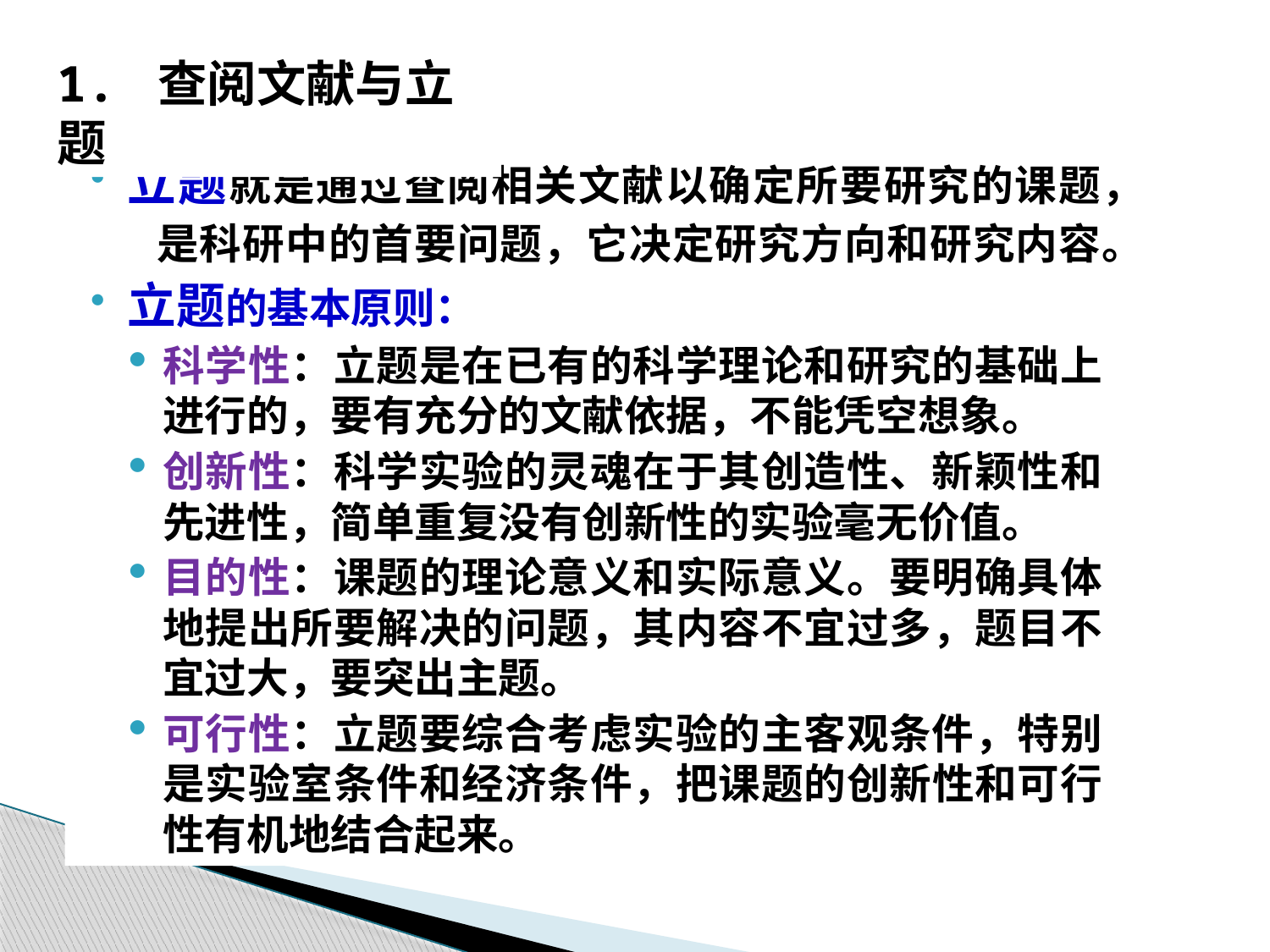

1. 查阅文献与立题
立题就是通过查阅相关文献以确定所要研究的课题，
     是科研中的首要问题，它决定研究方向和研究内容。
立题的基本原则：
科学性：立题是在已有的科学理论和研究的基础上进行的，要有充分的文献依据，不能凭空想象。
创新性：科学实验的灵魂在于其创造性、新颖性和先进性，简单重复没有创新性的实验毫无价值。
目的性：课题的理论意义和实际意义。要明确具体地提出所要解决的问题，其内容不宜过多，题目不宜过大，要突出主题。
可行性：立题要综合考虑实验的主客观条件，特别是实验室条件和经济条件，把课题的创新性和可行性有机地结合起来。